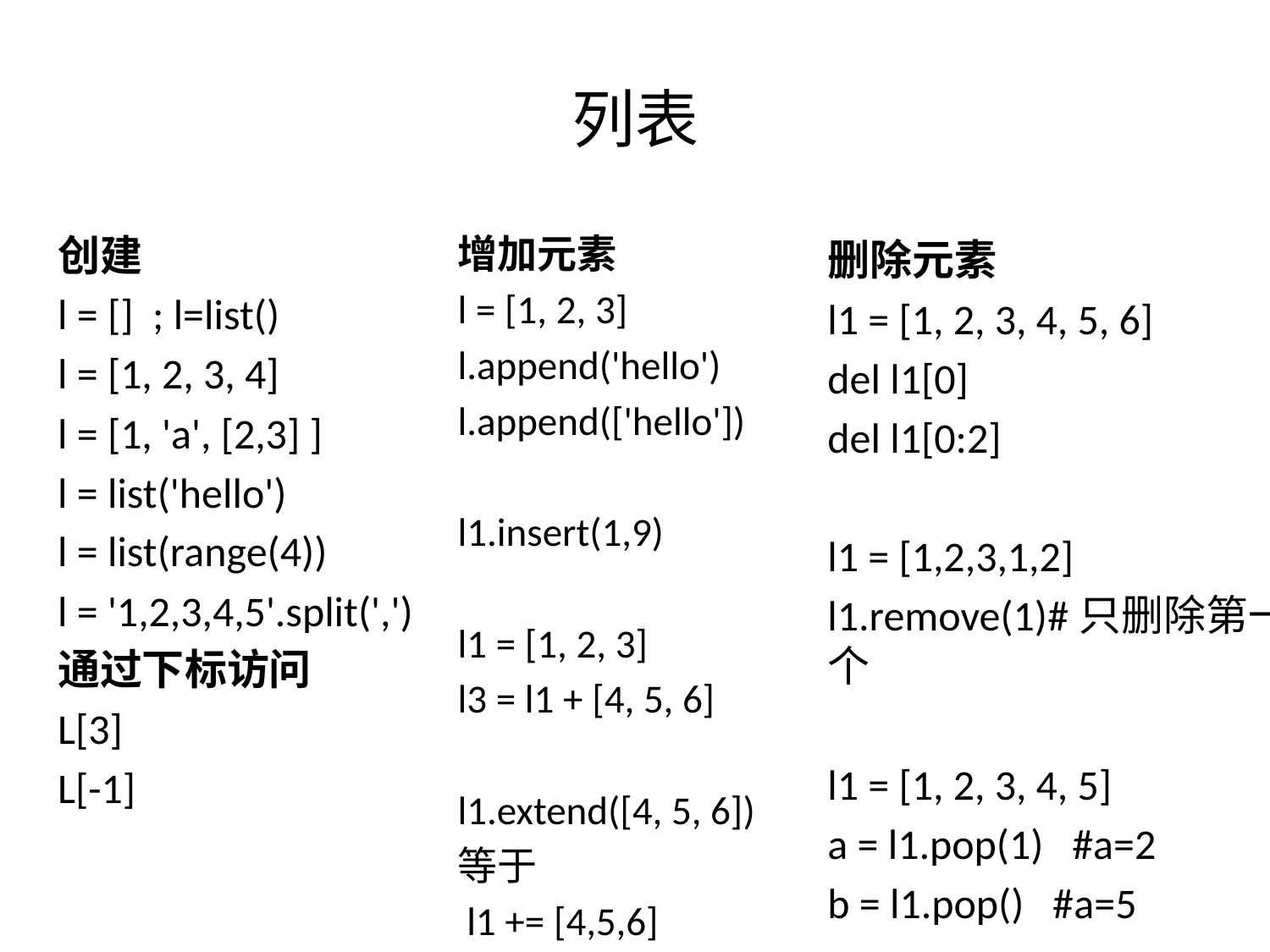

# 列表
创建
l = []  ; l=list()
l = [1, 2, 3, 4]
l = [1, 'a', [2,3] ]
l = list('hello')
l = list(range(4))
l = '1,2,3,4,5'.split(',')
通过下标访问
L[3]
L[-1]

增加元素
l = [1, 2, 3]
l.append('hello')
l.append(['hello'])

l1.insert(1,9)

l1 = [1, 2, 3]
l3 = l1 + [4, 5, 6]

l1.extend([4, 5, 6])
等于
 l1 += [4,5,6]
删除元素
l1 = [1, 2, 3, 4, 5, 6]
del l1[0]
del l1[0:2]

l1 = [1,2,3,1,2]
l1.remove(1)#只删除第一个

l1 = [1, 2, 3, 4, 5]
a = l1.pop(1)   #a=2
b = l1.pop()   #a=5